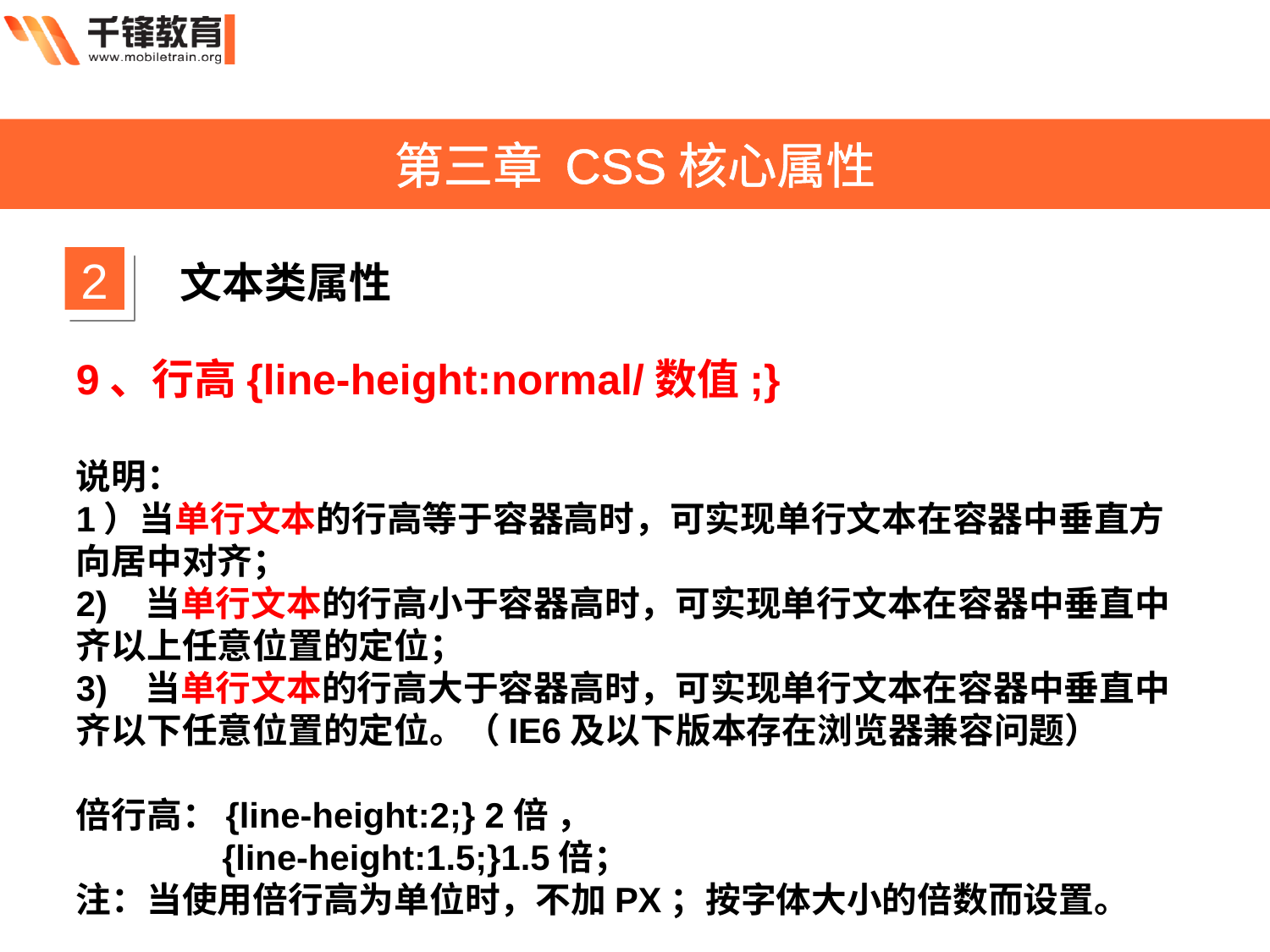

第三章 CSS核心属性
2

文本类属性

9、行高{line-height:normal/数值;}

说明：
1）当单行文本的行高等于容器高时，可实现单行文本在容器中垂直方向居中对齐；
2)   当单行文本的行高小于容器高时，可实现单行文本在容器中垂直中齐以上任意位置的定位；
3)   当单行文本的行高大于容器高时，可实现单行文本在容器中垂直中齐以下任意位置的定位。（IE6及以下版本存在浏览器兼容问题）

倍行高：{line-height:2;} 2倍 ，
               {line-height:1.5;}1.5倍；
注：当使用倍行高为单位时，不加PX；按字体大小的倍数而设置。